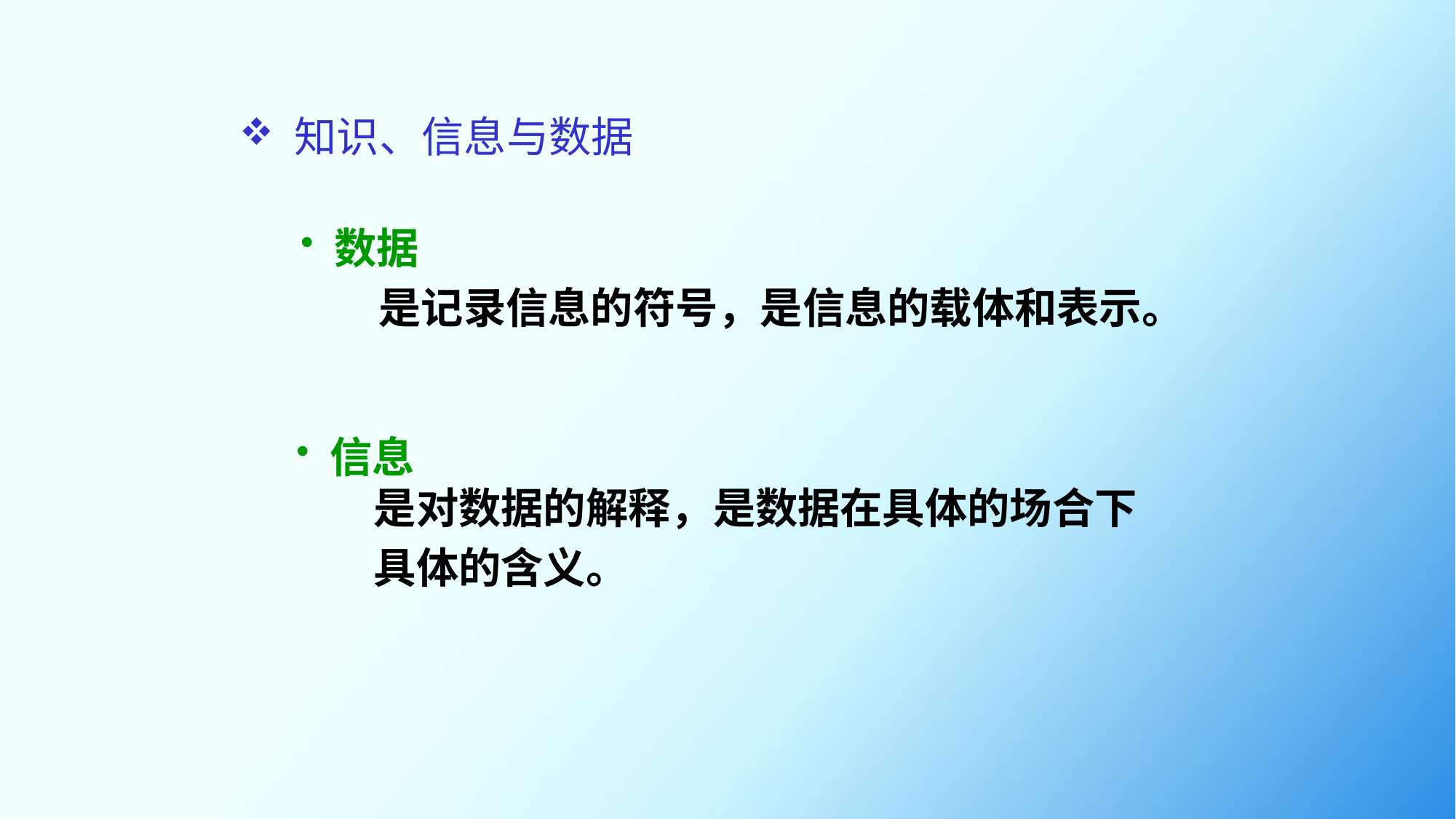

# 知识、信息与数据
 数据
       是记录信息的符号，是信息的载体和表示。
 信息
       是对数据的解释，是数据在具体的场合下
       具体的含义。